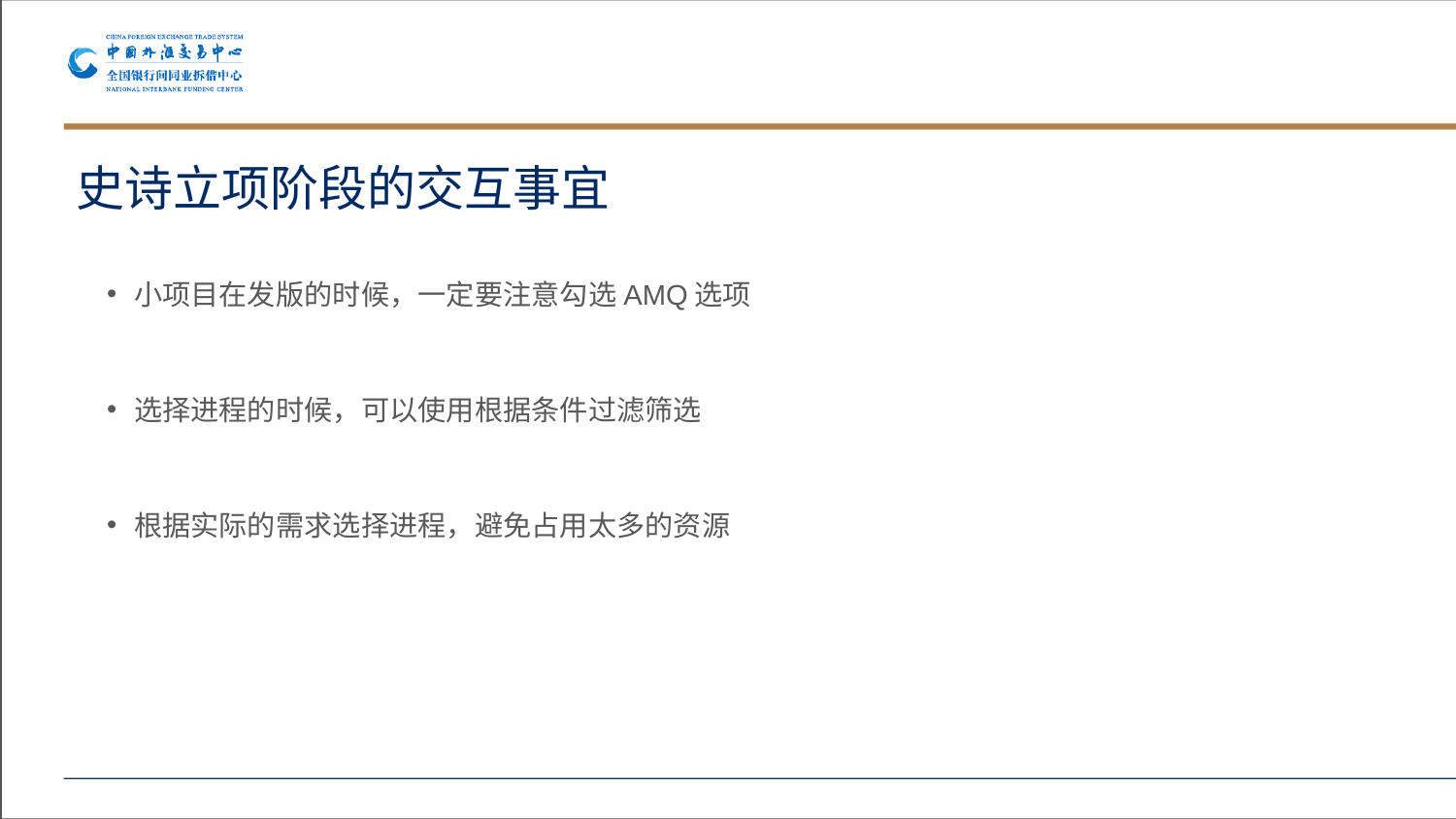

史诗立项阶段的交互事宜
小项目在发版的时候，一定要注意勾选AMQ选项

选择进程的时候，可以使用根据条件过滤筛选

根据实际的需求选择进程，避免占用太多的资源